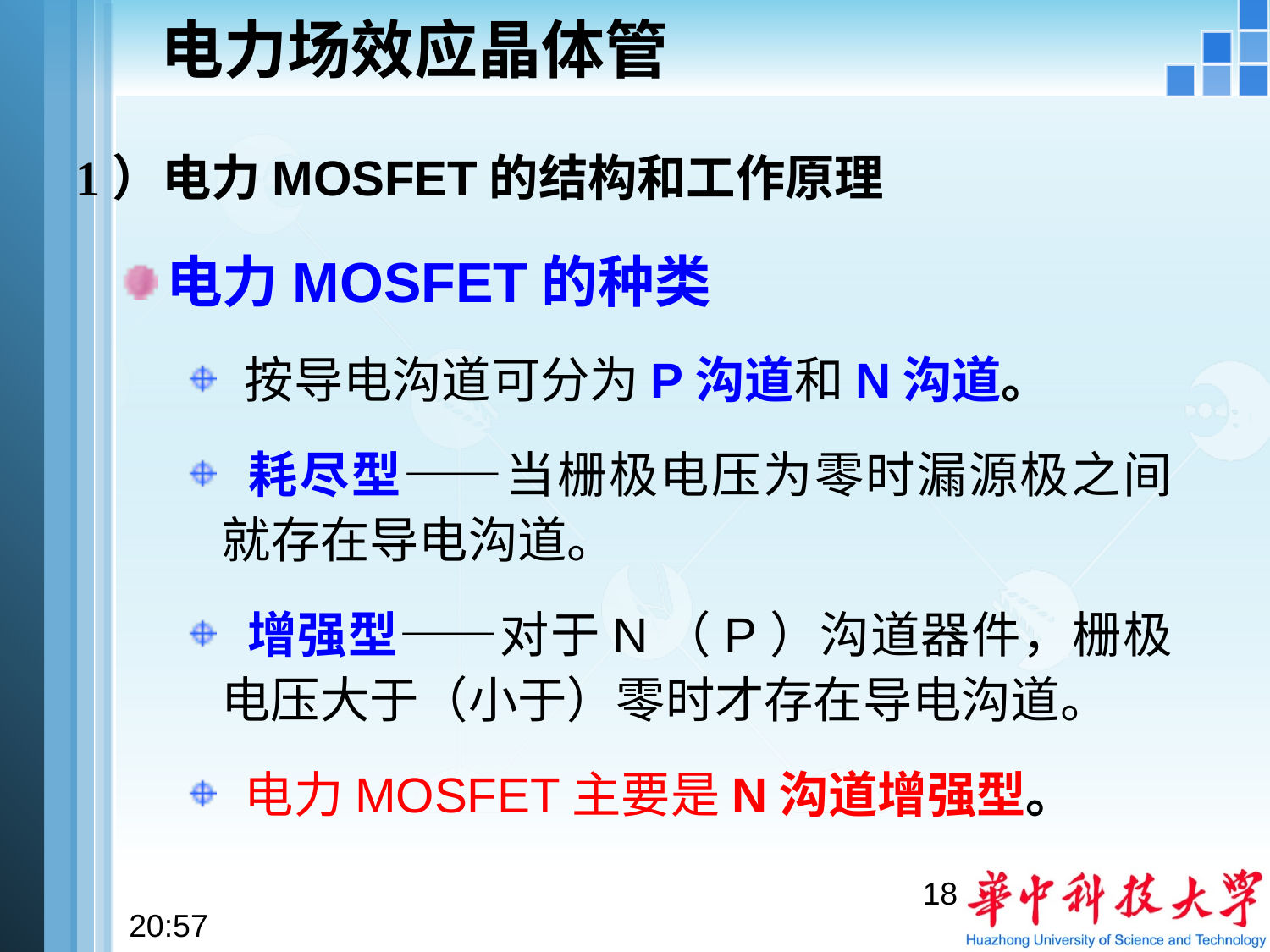

# 电力场效应晶体管
1）电力MOSFET的结构和工作原理
电力MOSFET的种类
 按导电沟道可分为P沟道和N沟道。
 耗尽型——当栅极电压为零时漏源极之间就存在导电沟道。
 增强型——对于N（P）沟道器件，栅极电压大于（小于）零时才存在导电沟道。
 电力MOSFET主要是N沟道增强型。
18
20:57